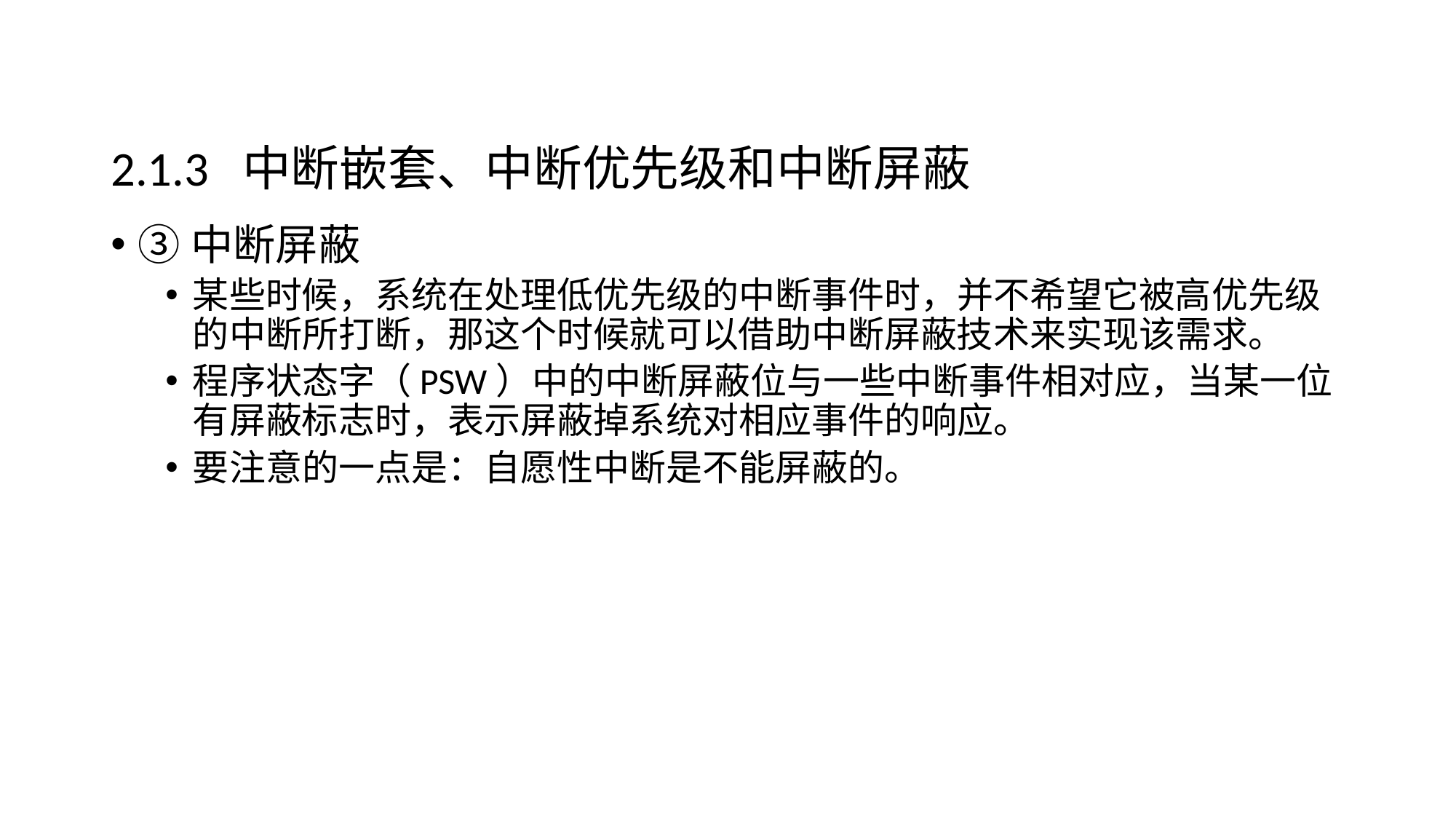

# 2.1.3  中断嵌套、中断优先级和中断屏蔽
③中断屏蔽
某些时候，系统在处理低优先级的中断事件时，并不希望它被高优先级的中断所打断，那这个时候就可以借助中断屏蔽技术来实现该需求。
程序状态字（PSW）中的中断屏蔽位与一些中断事件相对应，当某一位有屏蔽标志时，表示屏蔽掉系统对相应事件的响应。
要注意的一点是：自愿性中断是不能屏蔽的。
12